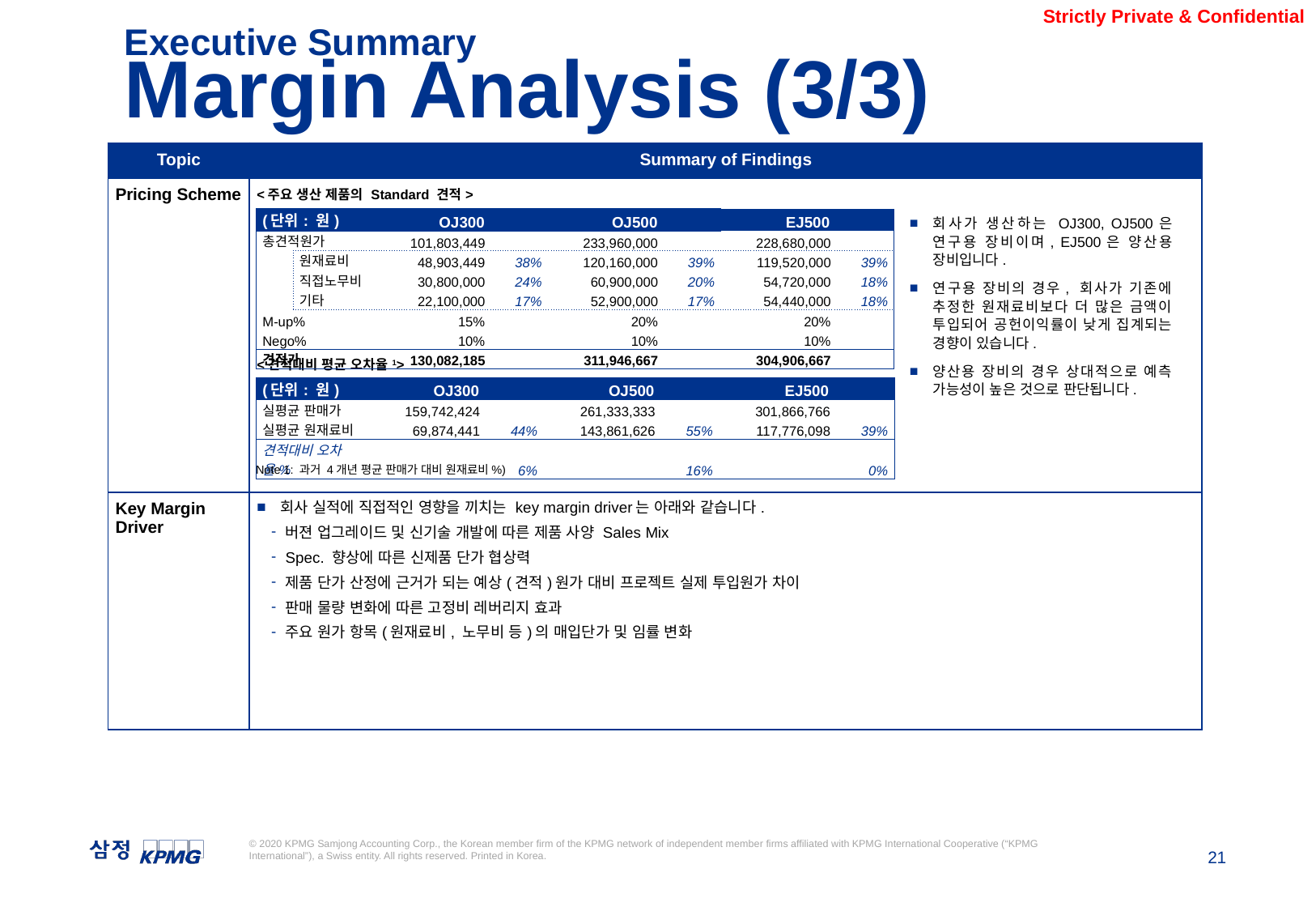

Executive Summary
Margin Analysis (3/3)
| Topic | Summary of Findings |
| --- | --- |
| Pricing Scheme | <주요 생산 제품의 Standard 견적> <견적대비 평균 오차율1> |
| Key Margin Driver | 회사 실적에 직접적인 영향을 끼치는 key margin driver는 아래와 같습니다. 버젼 업그레이드 및 신기술 개발에 따른 제품 사양 Sales Mix Spec. 향상에 따른 신제품 단가 협상력 제품 단가 산정에 근거가 되는 예상(견적)원가 대비 프로젝트 실제 투입원가 차이 판매 물량 변화에 따른 고정비 레버리지 효과 주요 원가 항목(원재료비, 노무비 등)의 매입단가 및 임률 변화 |
| (단위: 원) |  | OJ300 |  | OJ500 |  | EJ500 |  |
| --- | --- | --- | --- | --- | --- | --- | --- |
| 총견적원가 |  | 101,803,449 |  | 233,960,000 |  | 228,680,000 |  |
|  | 원재료비 | 48,903,449 | 38% | 120,160,000 | 39% | 119,520,000 | 39% |
|  | 직접노무비 | 30,800,000 | 24% | 60,900,000 | 20% | 54,720,000 | 18% |
|  | 기타 | 22,100,000 | 17% | 52,900,000 | 17% | 54,440,000 | 18% |
| M-up% |  | 15% |  | 20% |  | 20% |  |
| Nego% |  | 10% |  | 10% |  | 10% |  |
| 견적가 |  | 130,082,185 |  | 311,946,667 |  | 304,906,667 |  |
회사가 생산하는 OJ300, OJ500은 연구용 장비이며, EJ500은 양산용 장비입니다.
연구용 장비의 경우, 회사가 기존에 추정한 원재료비보다 더 많은 금액이 투입되어 공헌이익률이 낮게 집계되는 경향이 있습니다.
양산용 장비의 경우 상대적으로 예측 가능성이 높은 것으로 판단됩니다.
| (단위: 원) | OJ300 |  | OJ500 |  | EJ500 |  |
| --- | --- | --- | --- | --- | --- | --- |
| 실평균 판매가 | 159,742,424 |  | 261,333,333 |  | 301,866,766 |  |
| 실평균 원재료비 | 69,874,441 | 44% | 143,861,626 | 55% | 117,776,098 | 39% |
| 견적대비 오차율% |  | 6% |  | 16% |  | 0% |
Note 1: 과거 4개년 평균 판매가 대비 원재료비%)